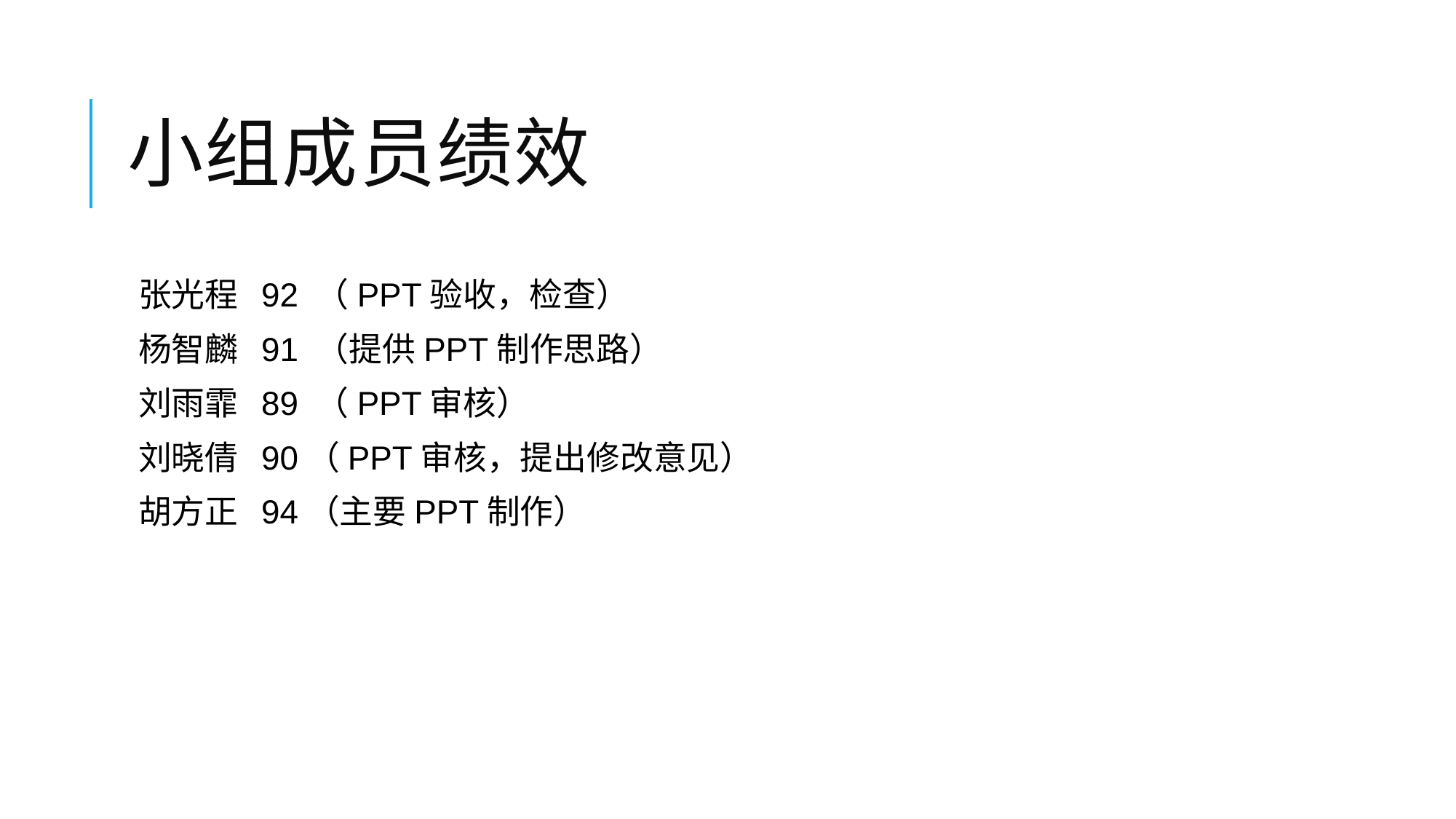

# 小组成员绩效
张光程  92 （PPT验收，检查）
杨智麟  91 （提供PPT制作思路）
刘雨霏  89 （PPT审核）
刘晓倩  90（PPT审核，提出修改意见）
胡方正  94（主要PPT制作）